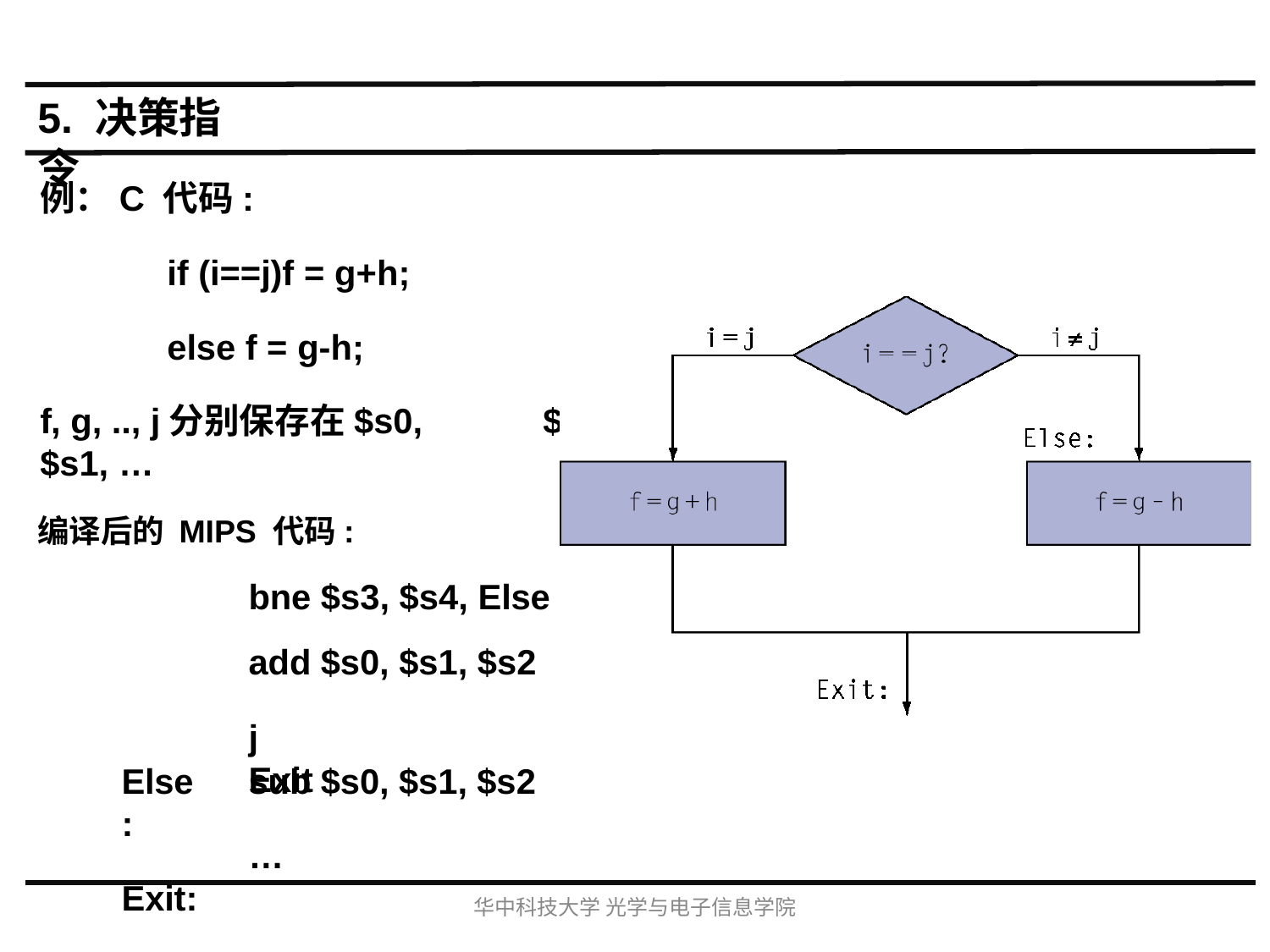

# 5. 决策指令
例：C 代码:
if (i==j)f = g+h;  else f = g-h;
f, g, .., j分别保存在$s0, $s1, …

编译后的 MIPS 代码:
bne $s3, $s4, Else  add $s0, $s1, $s2
j	Exit

$s4
Else:
Exit:
sub $s0, $s1, $s2
…
华中科技大学光学与电子信息学院